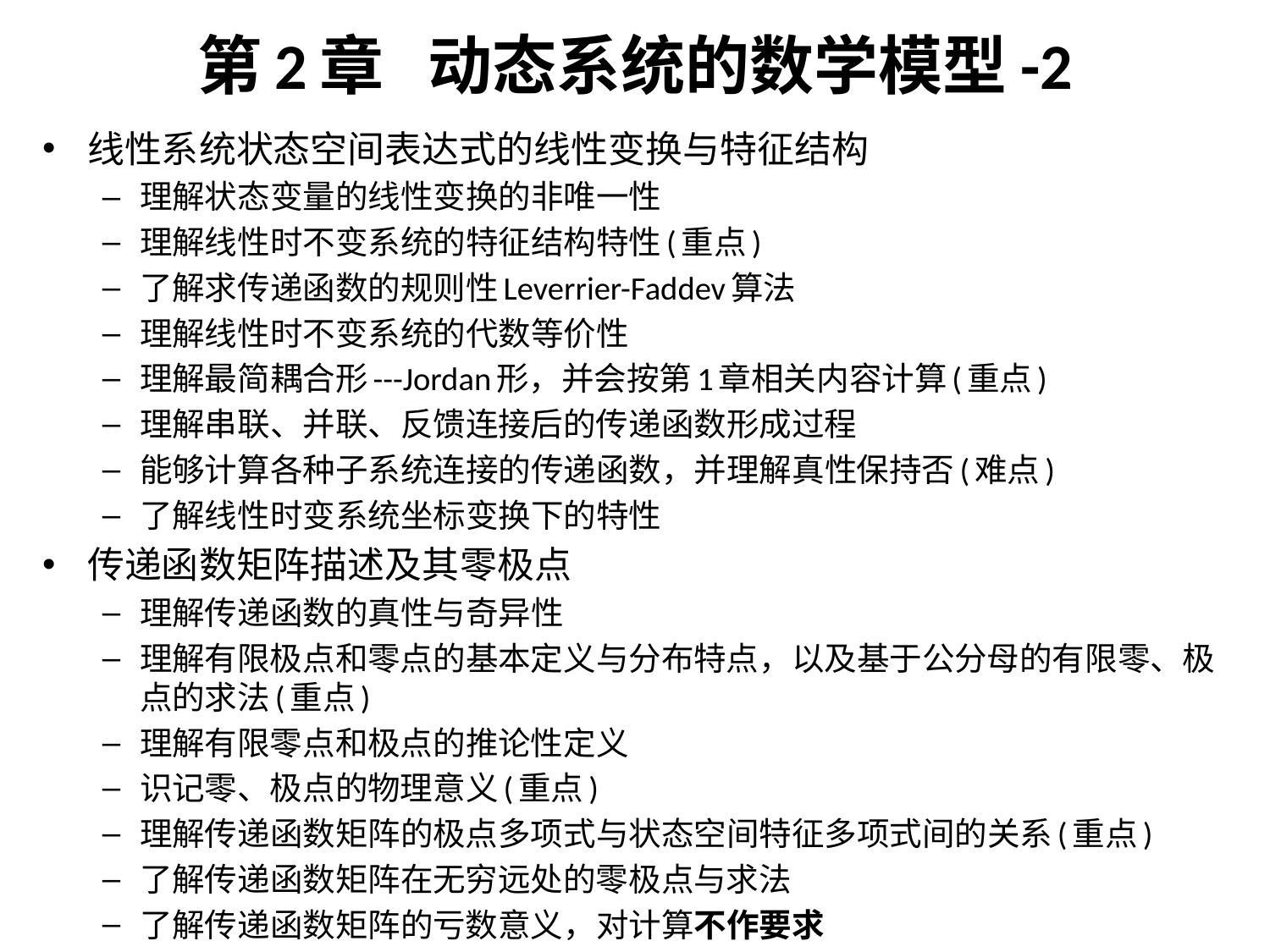

# 第2章   动态系统的数学模型-2
线性系统状态空间表达式的线性变换与特征结构
理解状态变量的线性变换的非唯一性
理解线性时不变系统的特征结构特性(重点)
了解求传递函数的规则性Leverrier-Faddev算法
理解线性时不变系统的代数等价性
理解最简耦合形---Jordan形，并会按第1章相关内容计算(重点)
理解串联、并联、反馈连接后的传递函数形成过程
能够计算各种子系统连接的传递函数，并理解真性保持否(难点)
了解线性时变系统坐标变换下的特性
传递函数矩阵描述及其零极点
理解传递函数的真性与奇异性
理解有限极点和零点的基本定义与分布特点，以及基于公分母的有限零、极点的求法(重点)
理解有限零点和极点的推论性定义
识记零、极点的物理意义(重点)
理解传递函数矩阵的极点多项式与状态空间特征多项式间的关系(重点)
了解传递函数矩阵在无穷远处的零极点与求法
了解传递函数矩阵的亏数意义，对计算不作要求